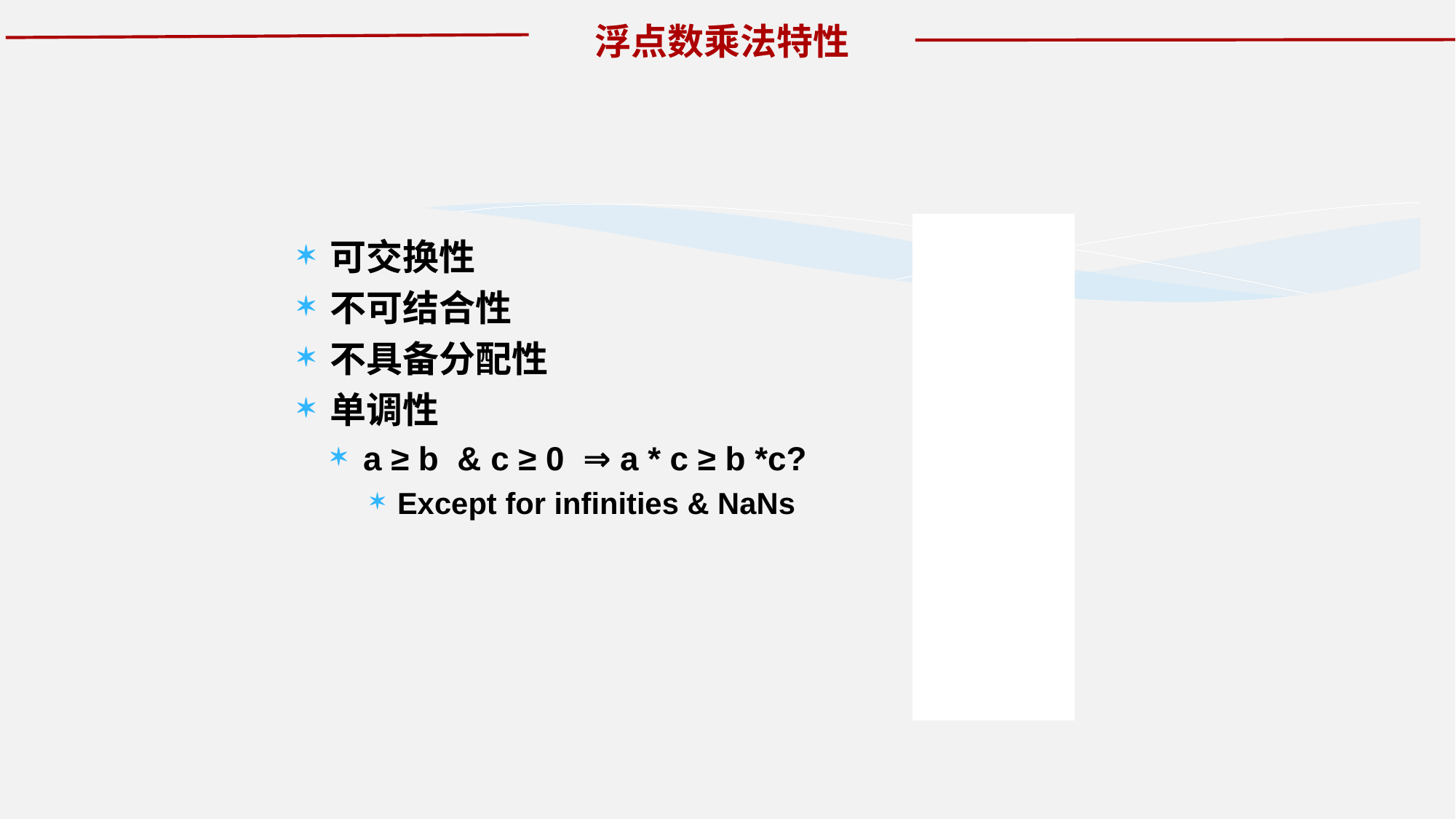

浮点数乘法特性

Yes
可交换性
不可结合性
不具备分配性
单调性
a ≥ b  & c ≥ 0  ⇒ a * c ≥ b *c?
Except for infinities & NaNs
Yes
No
Yes
No
Almost